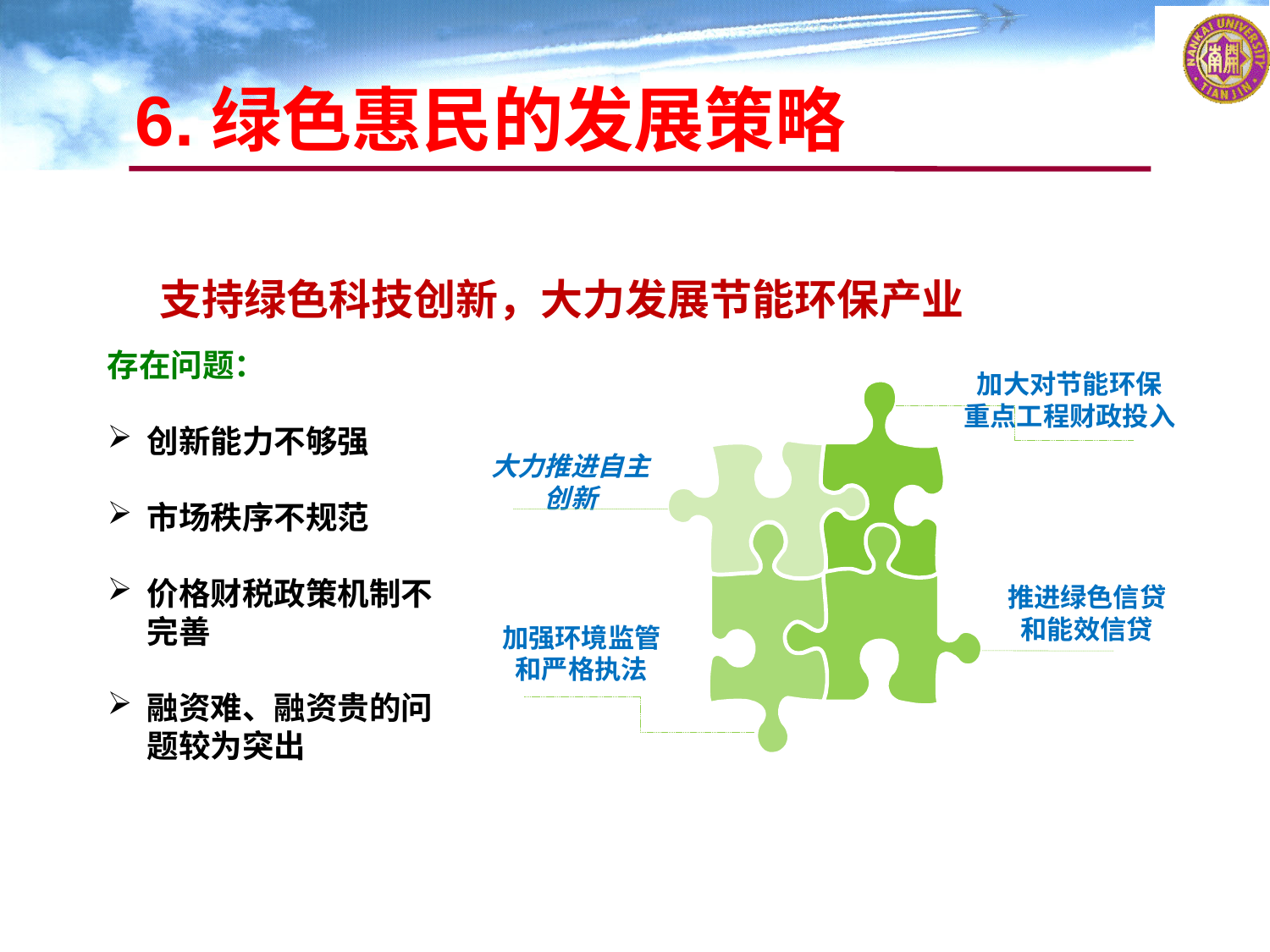

6.绿色惠民的发展策略
     支持绿色科技创新，大力发展节能环保产业
存在问题：

创新能力不够强

市场秩序不规范

价格财税政策机制不完善

融资难、融资贵的问题较为突出
加大对节能环保
重点工程财政投入

大力推进自主创新

推进绿色信贷
和能效信贷
加强环境监管
和严格执法